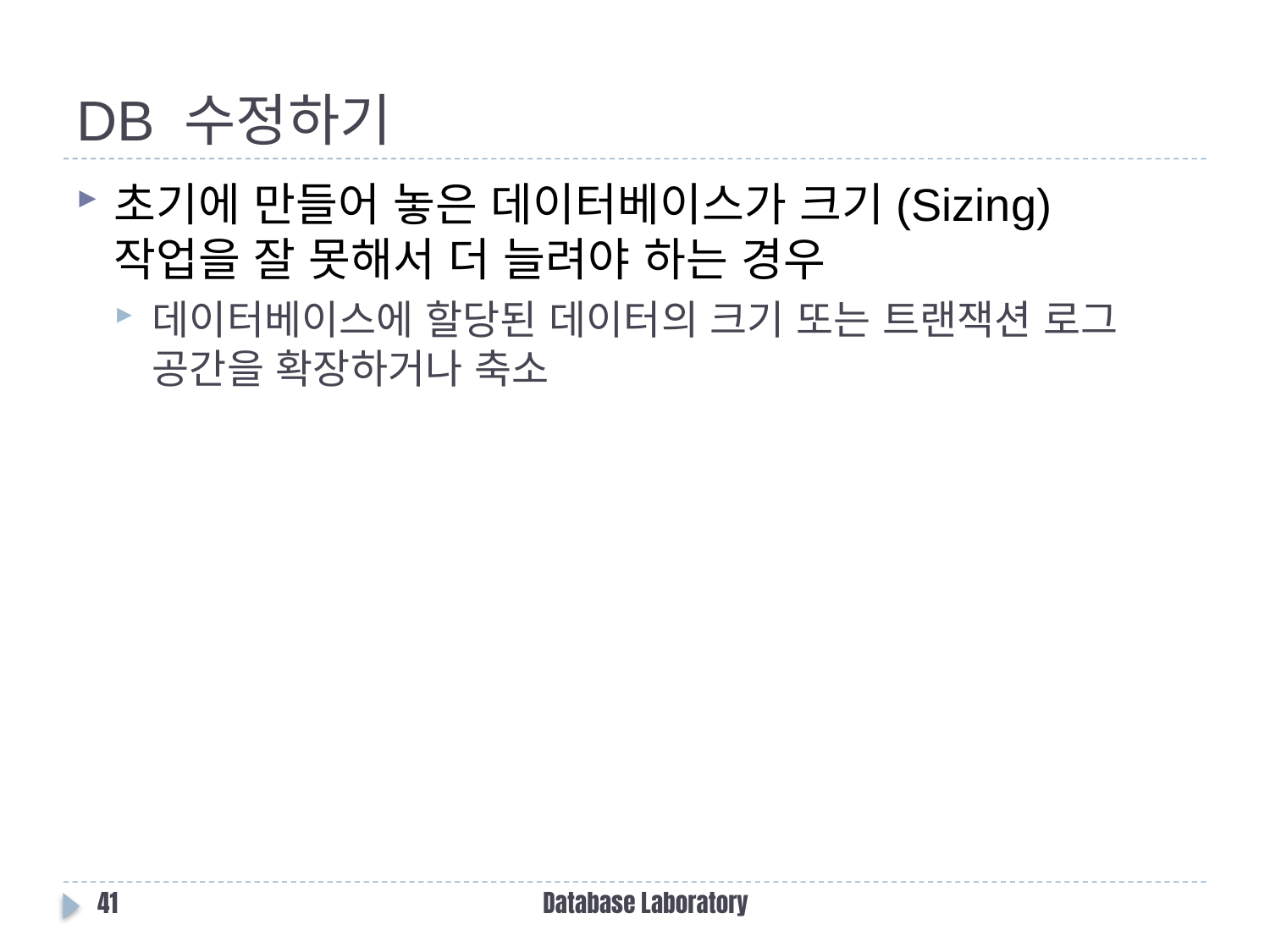

# DB 수정하기
초기에 만들어 놓은 데이터베이스가 크기(Sizing) 작업을 잘 못해서 더 늘려야 하는 경우
데이터베이스에 할당된 데이터의 크기 또는 트랜잭션 로그 공간을 확장하거나 축소

41
Database Laboratory